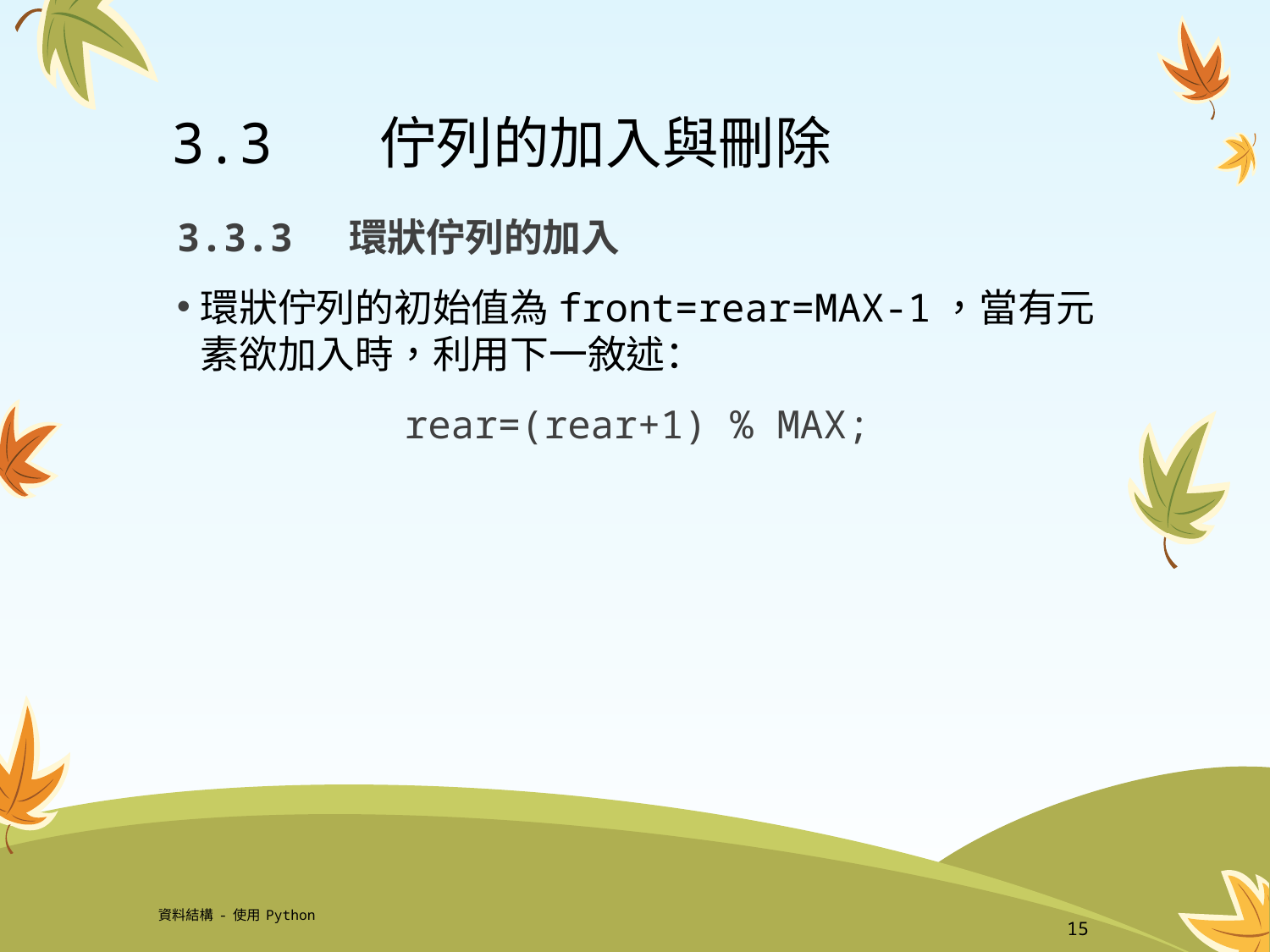

# 3.3	  佇列的加入與刪除
3.3.3  環狀佇列的加入
環狀佇列的初始值為front=rear=MAX-1，當有元素欲加入時，利用下一敘述：
rear=(rear+1) % MAX;
資料結構-使用Python
15